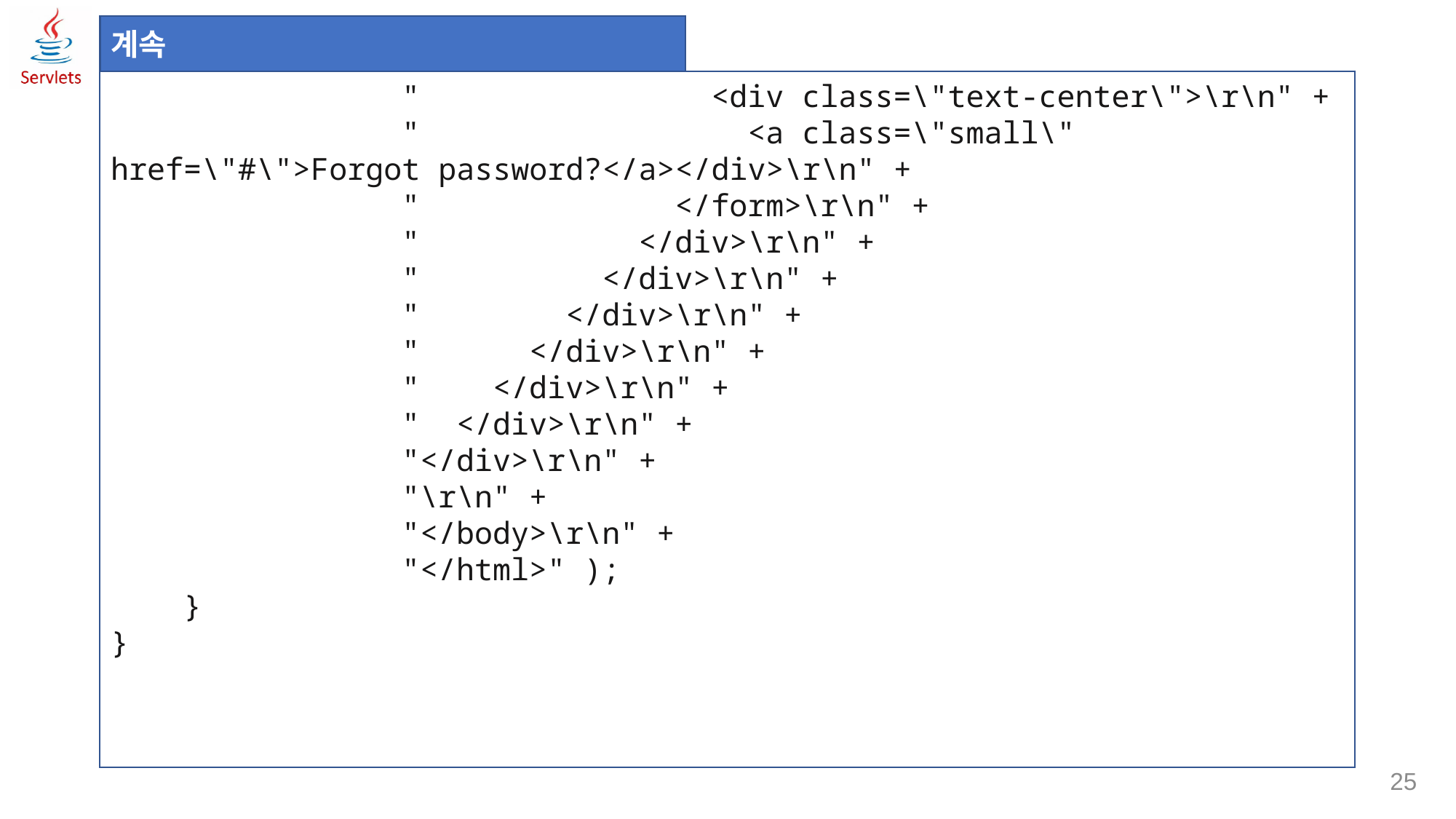

계속
                "                <div class=\"text-center\">\r\n" +
                "                  <a class=\"small\" href=\"#\">Forgot password?</a></div>\r\n" +
                "              </form>\r\n" +
                "            </div>\r\n" +
                "          </div>\r\n" +
                "        </div>\r\n" +
                "      </div>\r\n" +
                "    </div>\r\n" +
                "  </div>\r\n" +
                "</div>\r\n" +
                "\r\n" +
                "</body>\r\n" +
                "</html>" );
    }
}
25